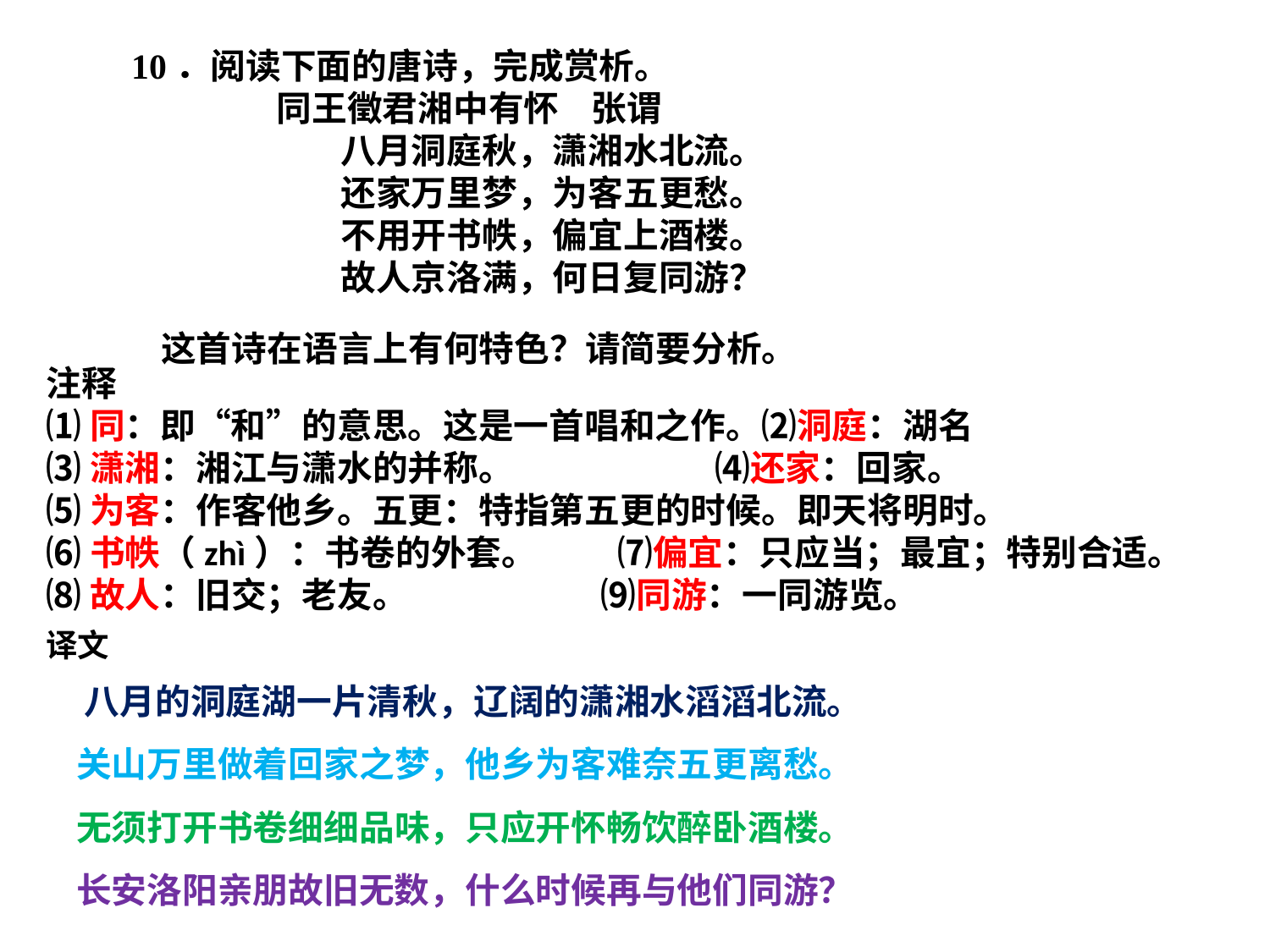

10．阅读下面的唐诗，完成赏析。
                 同王徵君湘中有怀    张谓
                         八月洞庭秋，潇湘水北流。
                         还家万里梦，为客五更愁。
                         不用开书帙，偏宜上酒楼。
                         故人京洛满，何日复同游？
这首诗在语言上有何特色？请简要分析。
注释
⑴同：即“和”的意思。这是一首唱和之作。⑵洞庭：湖名
⑶潇湘：湘江与潇水的并称。                         ⑷还家：回家。
⑸为客：作客他乡。五更：特指第五更的时候。即天将明时。
⑹书帙（zhì）：书卷的外套。          ⑺偏宜：只应当；最宜；特别合适。
⑻故人：旧交；老友。                        ⑼同游：一同游览。
译文
八月的洞庭湖一片清秋，辽阔的潇湘水滔滔北流。
关山万里做着回家之梦，他乡为客难奈五更离愁。
无须打开书卷细细品味，只应开怀畅饮醉卧酒楼。
长安洛阳亲朋故旧无数，什么时候再与他们同游？